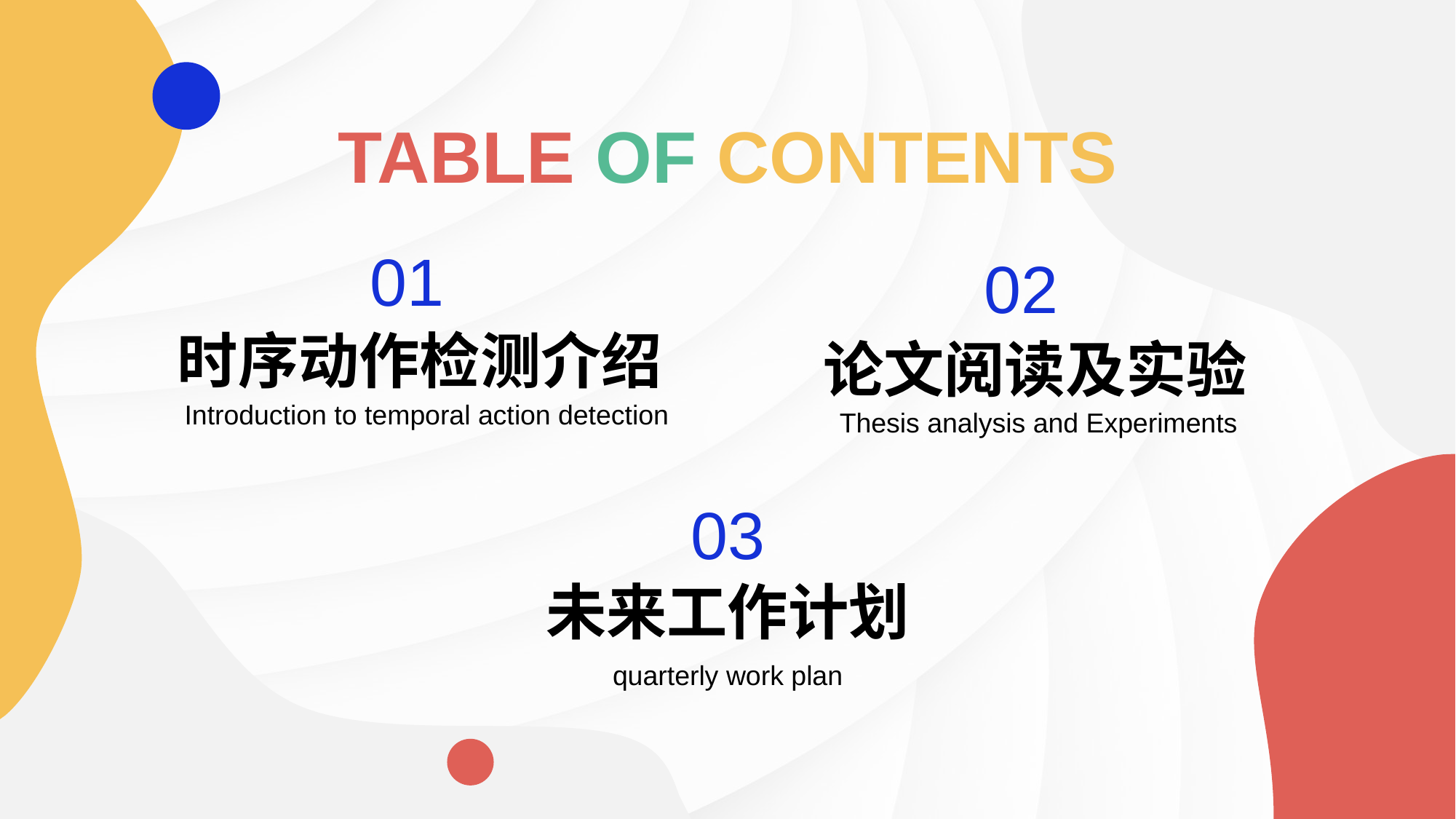

行业PPT模板http://www.1ppt.com/hangye/

TABLE OF CONTENTS
01
02
时序动作检测介绍
论文阅读及实验
Introduction to temporal action detection
Thesis analysis and Experiments

03

未来工作计划
quarterly work plan